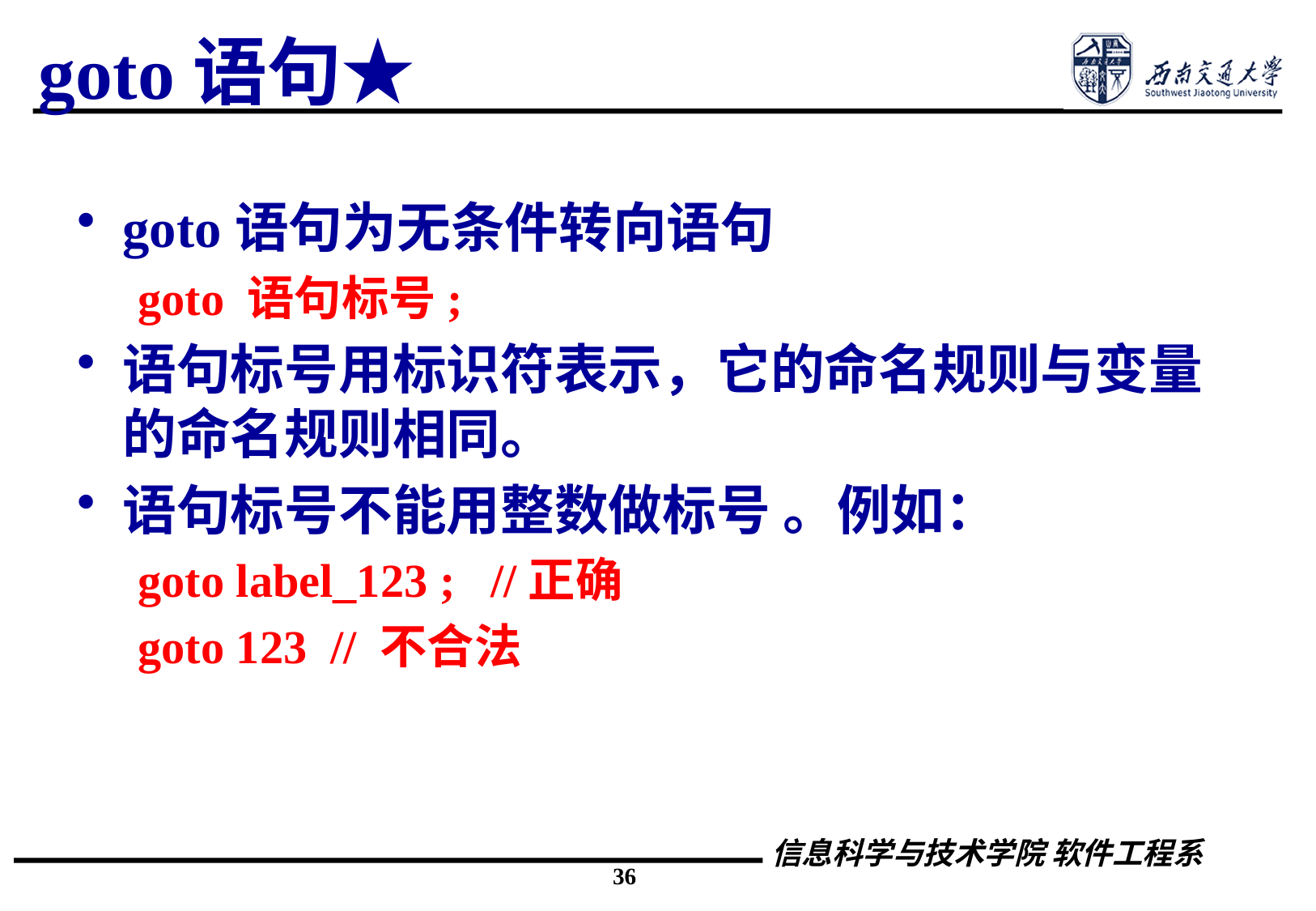

# goto语句★
goto语句为无条件转向语句
goto 语句标号;
语句标号用标识符表示，它的命名规则与变量的命名规则相同。
语句标号不能用整数做标号 。例如：
goto label_123 ;   //正确
goto 123  // 不合法
36